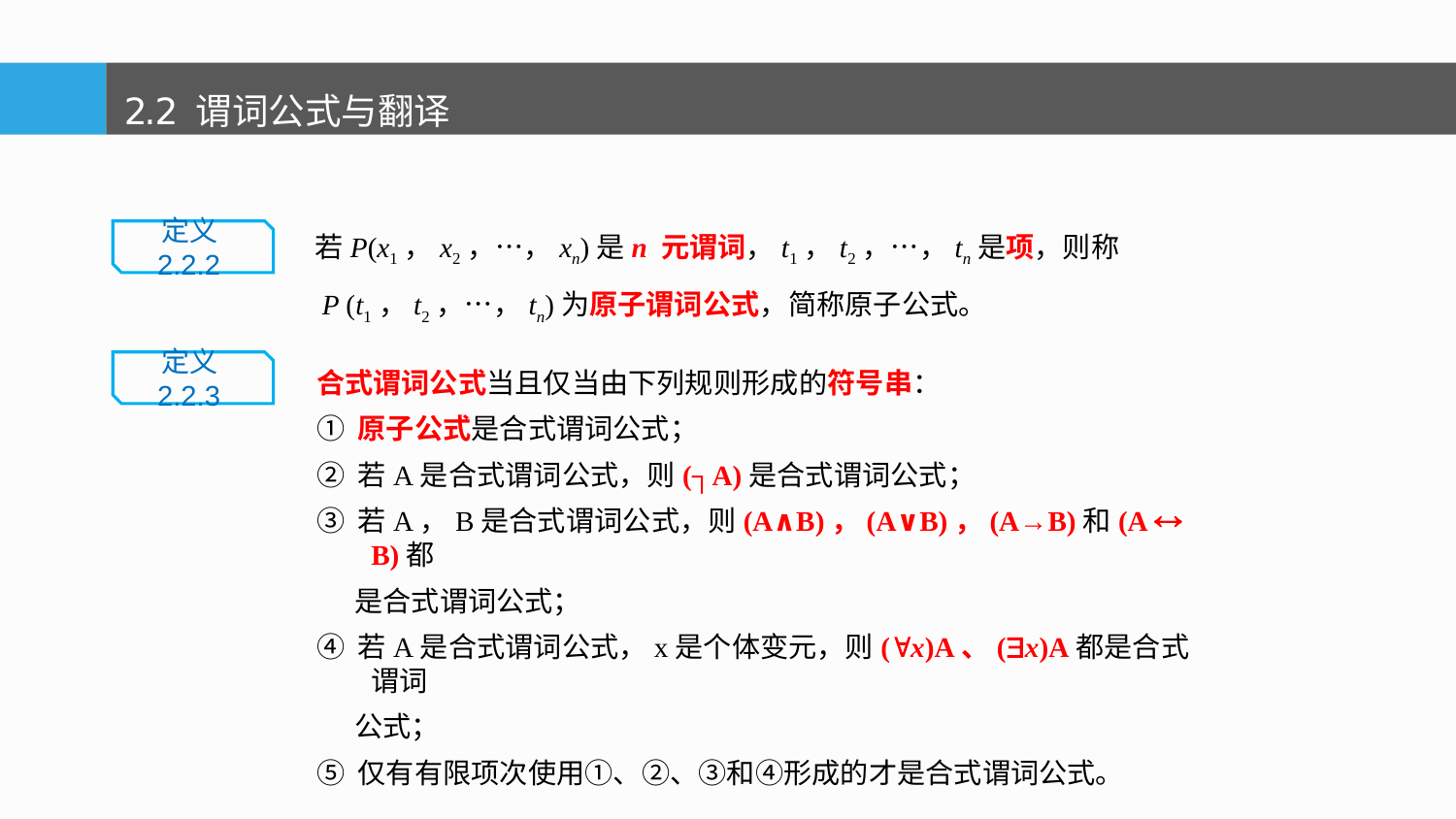

2.2 谓词公式与翻译

若P(x1，x2，…，xn)是n 元谓词，t1，t2，…，tn是项，则称
 P (t1，t2，…，tn)为原子谓词公式，简称原子公式。
定义2.2.2
定义2.2.3
合式谓词公式当且仅当由下列规则形成的符号串：
① 原子公式是合式谓词公式；
② 若A是合式谓词公式，则(┐A)是合式谓词公式；
③ 若A，B是合式谓词公式，则(A∧B)，(A∨B)，(A→B)和(A ↔ B)都
     是合式谓词公式；
④ 若A是合式谓词公式，x是个体变元，则(∀x)A、(∃x)A都是合式谓词
     公式；
⑤ 仅有有限项次使用①、②、③和④形成的才是合式谓词公式。